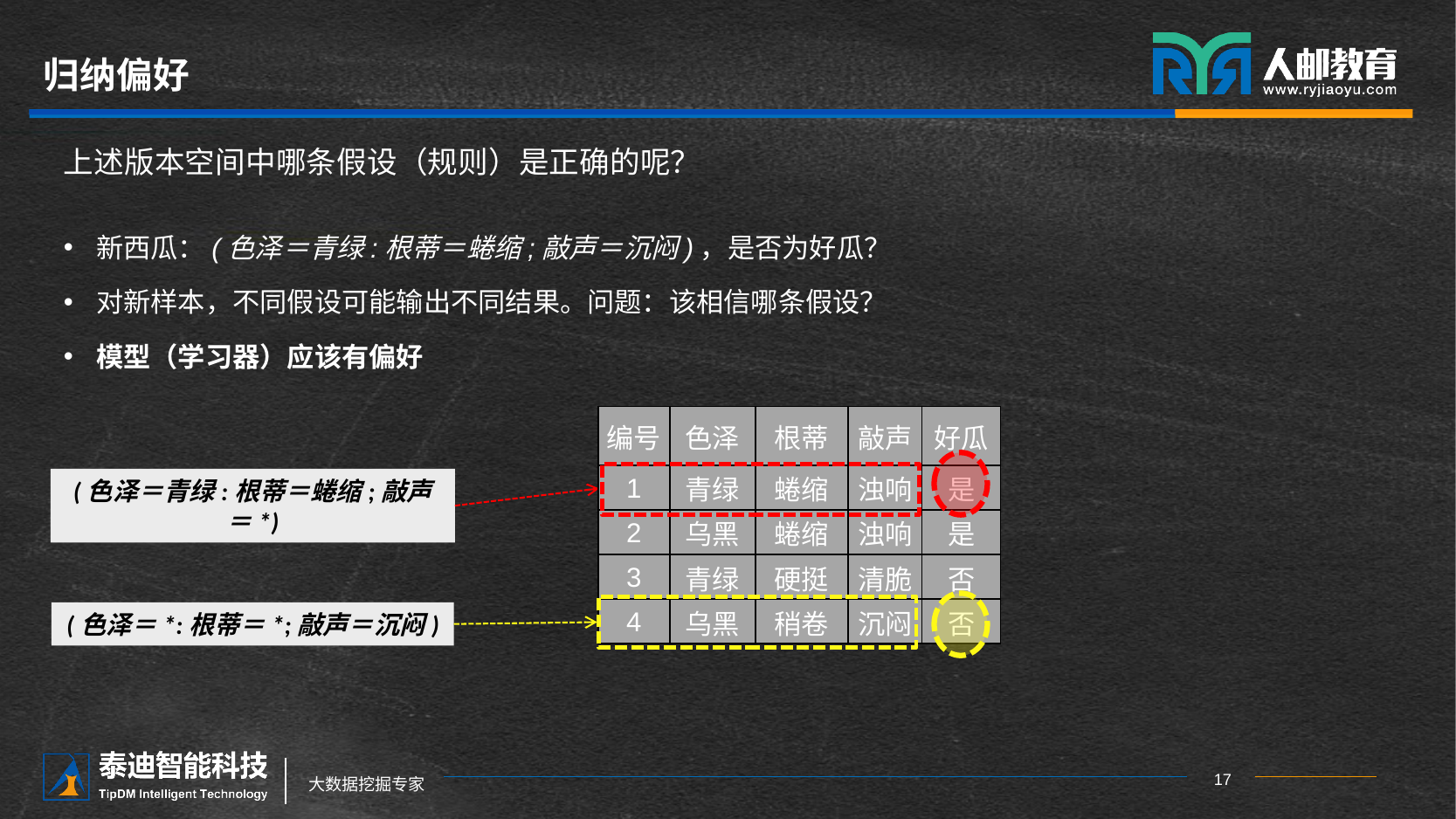

# 归纳偏好
上述版本空间中哪条假设（规则）是正确的呢？
新西瓜：(色泽＝青绿:根蒂＝蜷缩;敲声＝沉闷)，是否为好瓜？
对新样本，不同假设可能输出不同结果。问题：该相信哪条假设？
模型（学习器）应该有偏好
| 编号 | 色泽 | 根蒂 | 敲声 | 好瓜 |
| --- | --- | --- | --- | --- |
| 1 | 青绿 | 蜷缩 | 浊响 | 是 |
| 2 | 乌黑 | 蜷缩 | 浊响 | 是 |
| 3 | 青绿 | 硬挺 | 清脆 | 否 |
| 4 | 乌黑 | 稍卷 | 沉闷 | 否 |

(色泽＝青绿:根蒂＝蜷缩;敲声＝*)

(色泽＝*:根蒂＝*;敲声＝沉闷)